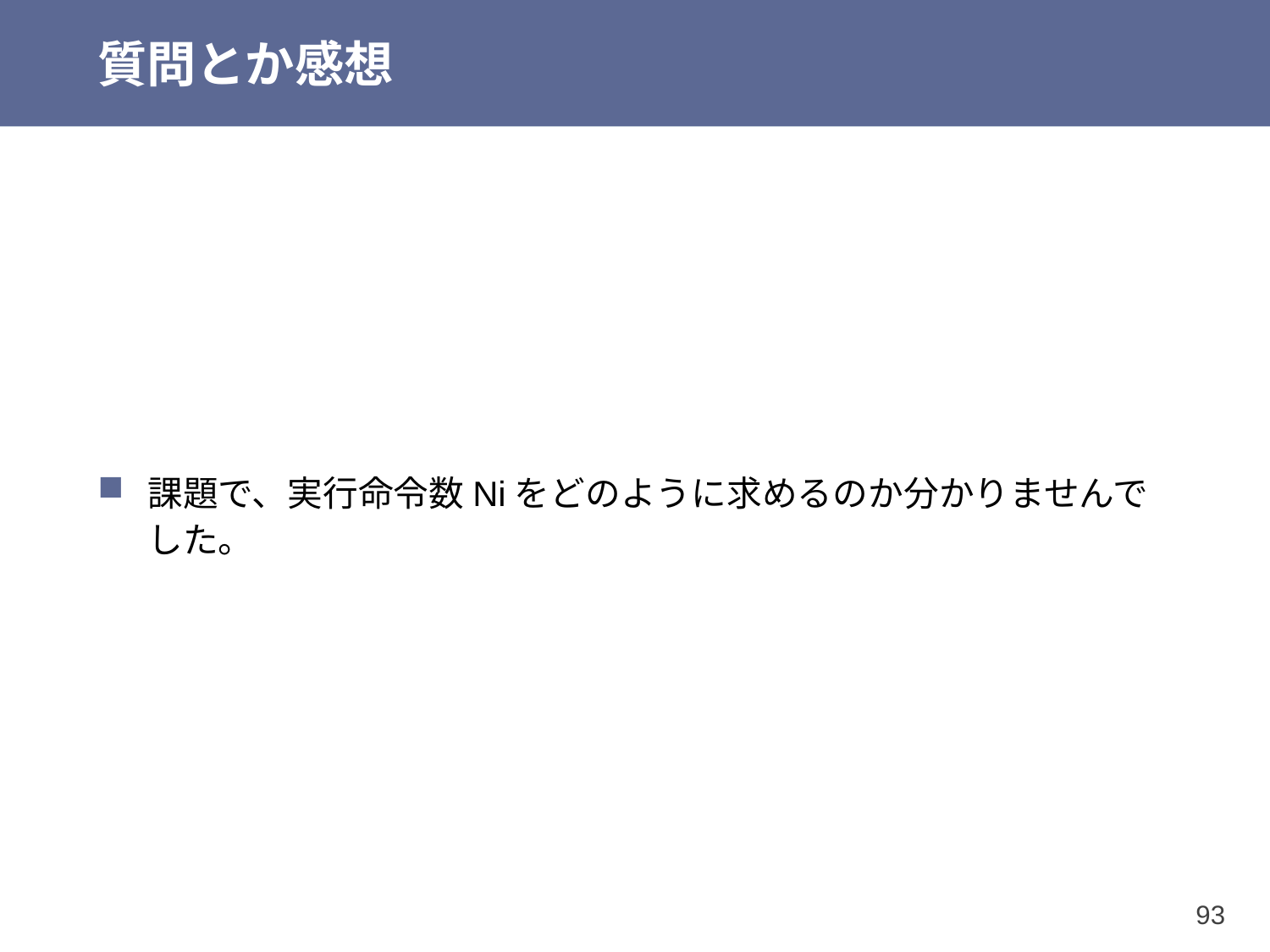

# 質問とか感想
課題で、実行命令数Niをどのように求めるのか分かりませんでした。